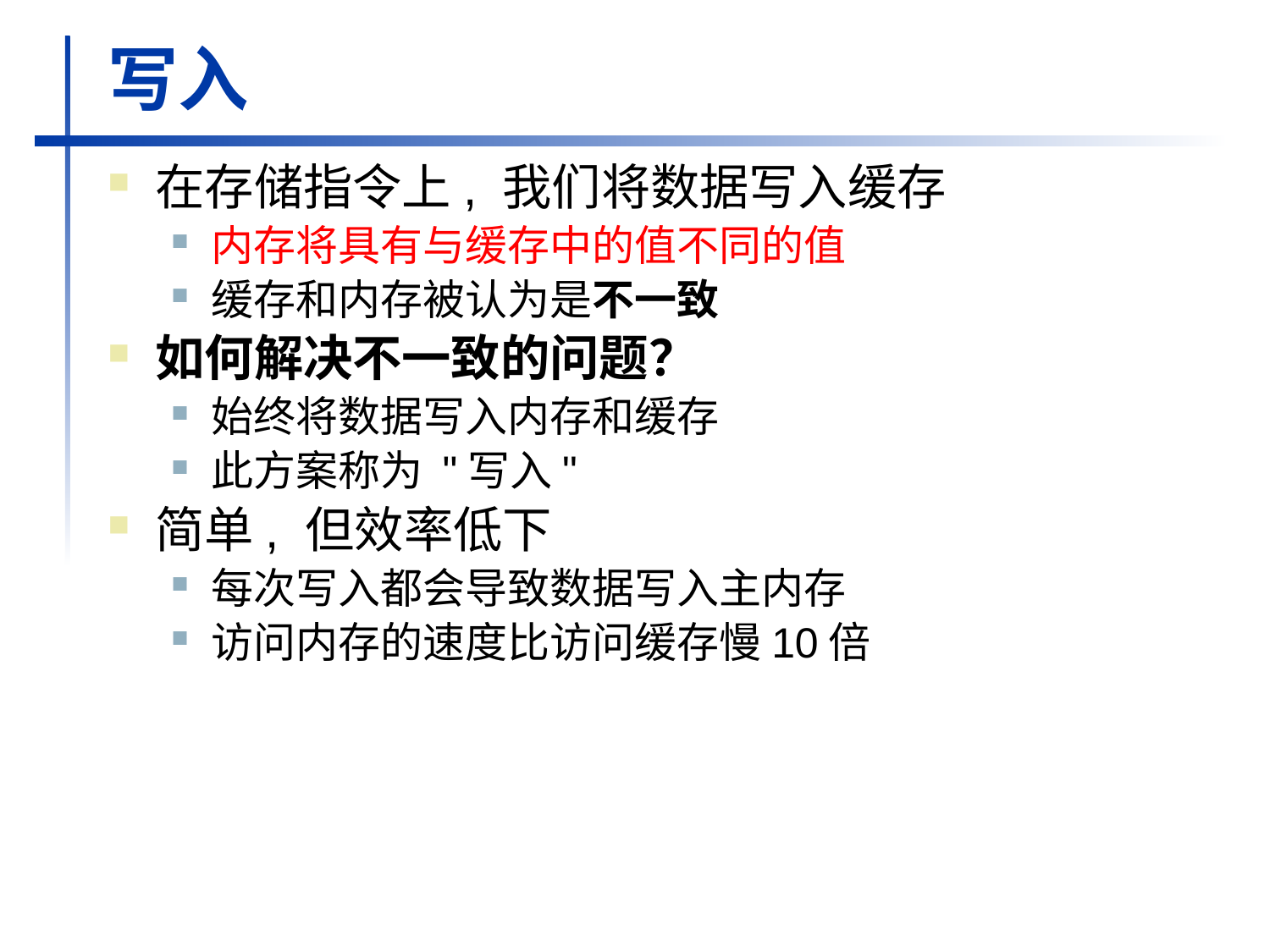

# 写入
在存储指令上, 我们将数据写入缓存
内存将具有与缓存中的值不同的值
缓存和内存被认为是不一致
如何解决不一致的问题？
始终将数据写入内存和缓存
此方案称为 "写入"
简单, 但效率低下
每次写入都会导致数据写入主内存
访问内存的速度比访问缓存慢10倍